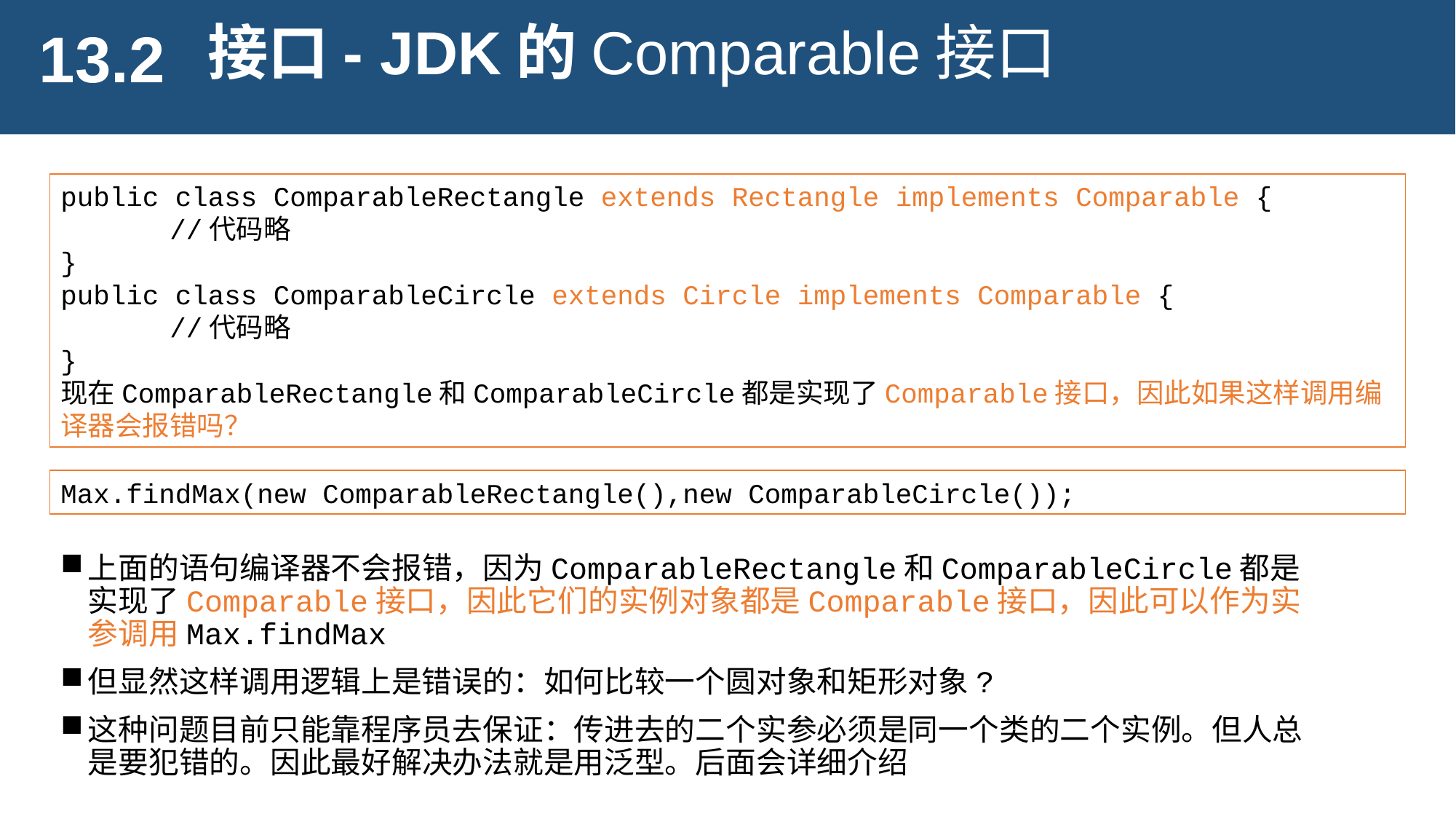

接口- JDK的Comparable接口
13.2
public class ComparableRectangle extends Rectangle implements Comparable {
	//代码略
}
public class ComparableCircle extends Circle implements Comparable {
	//代码略
}
现在ComparableRectangle和ComparableCircle都是实现了Comparable接口，因此如果这样调用编译器会报错吗？
Max.findMax(new ComparableRectangle(),new ComparableCircle());
上面的语句编译器不会报错，因为ComparableRectangle和ComparableCircle都是实现了Comparable接口，因此它们的实例对象都是Comparable接口，因此可以作为实参调用Max.findMax
但显然这样调用逻辑上是错误的：如何比较一个圆对象和矩形对象?
这种问题目前只能靠程序员去保证：传进去的二个实参必须是同一个类的二个实例。但人总是要犯错的。因此最好解决办法就是用泛型。后面会详细介绍